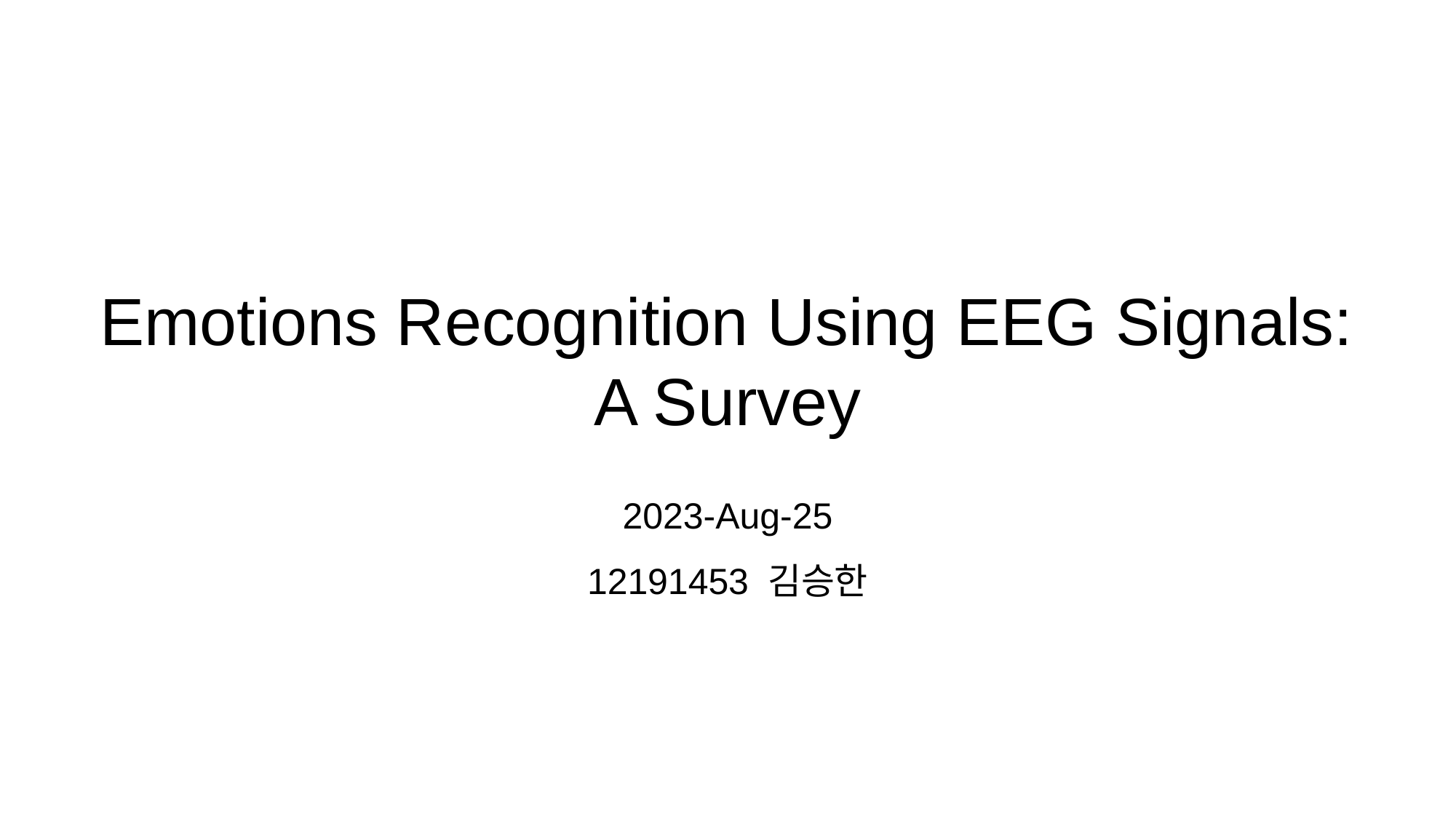

# Emotions Recognition Using EEG Signals: A Survey
2023-Aug-25
12191453 김승한